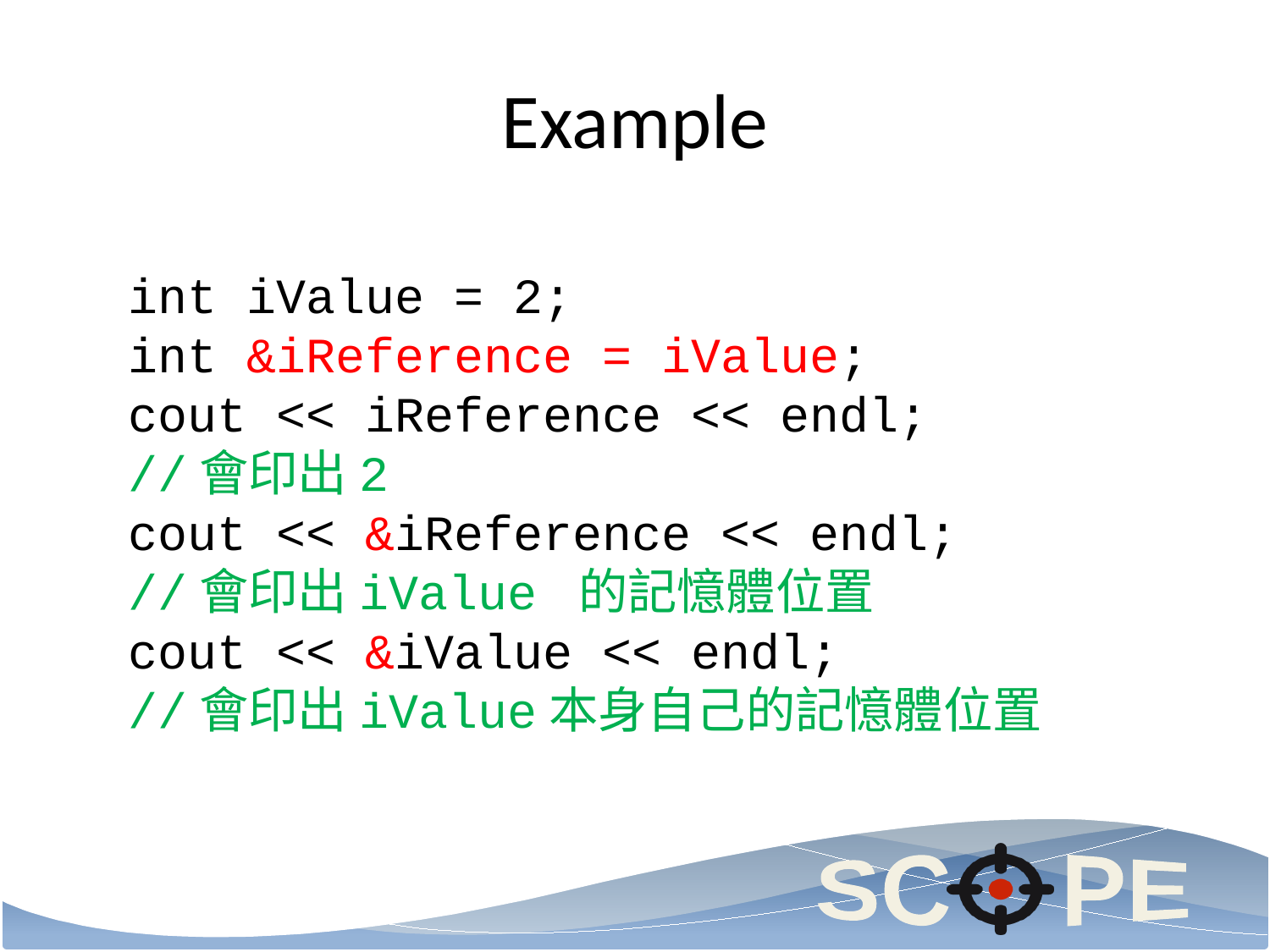

# Example
int iValue = 2;
int &iReference = iValue;
cout << iReference << endl;
//會印出2
cout << &iReference << endl;
//會印出iValue 的記憶體位置
cout << &iValue << endl;
//會印出iValue本身自己的記憶體位置